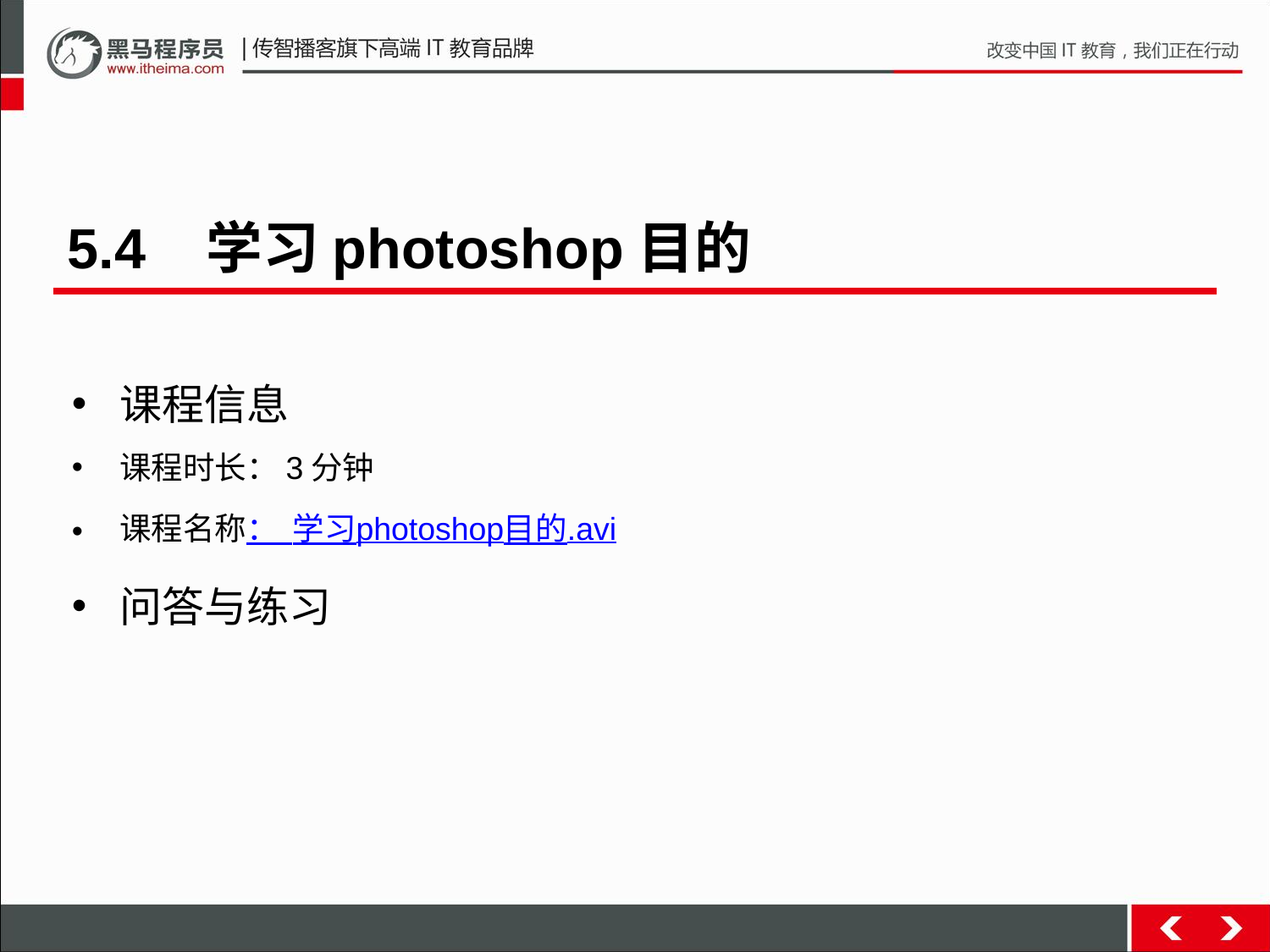

5.4   学习photoshop目的
课程信息
课程时长：3分钟
课程名称：  学习photoshop目的.avi
问答与练习